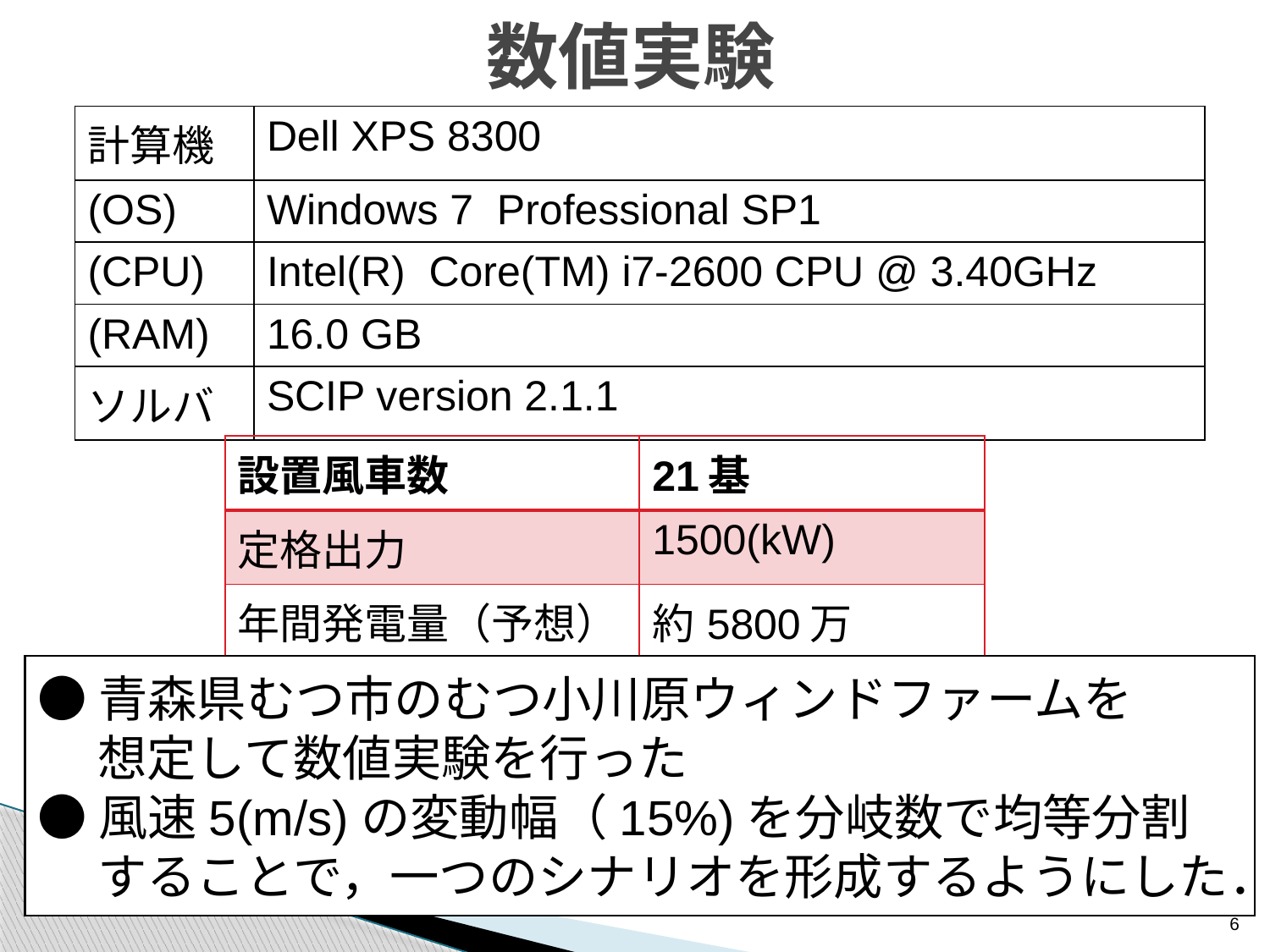

# 数値実験
| 計算機 | Dell XPS 8300 |
| --- | --- |
| (OS) | Windows 7 Professional SP1 |
| (CPU) | Intel(R) Core(TM) i7-2600 CPU @ 3.40GHz |
| (RAM) | 16.0 GB |
| ソルバ | SCIP version 2.1.1 |
| 設置風車数 | 21基 |
| --- | --- |
| 定格出力 | 1500(kW) |
| 年間発電量（予想） | 約5800万(kWh) |
●青森県むつ市のむつ小川原ウィンドファームを
　 想定して数値実験を行った
●風速5(m/s)の変動幅（15%)を分岐数で均等分割
　 することで，一つのシナリオを形成するようにした．
6